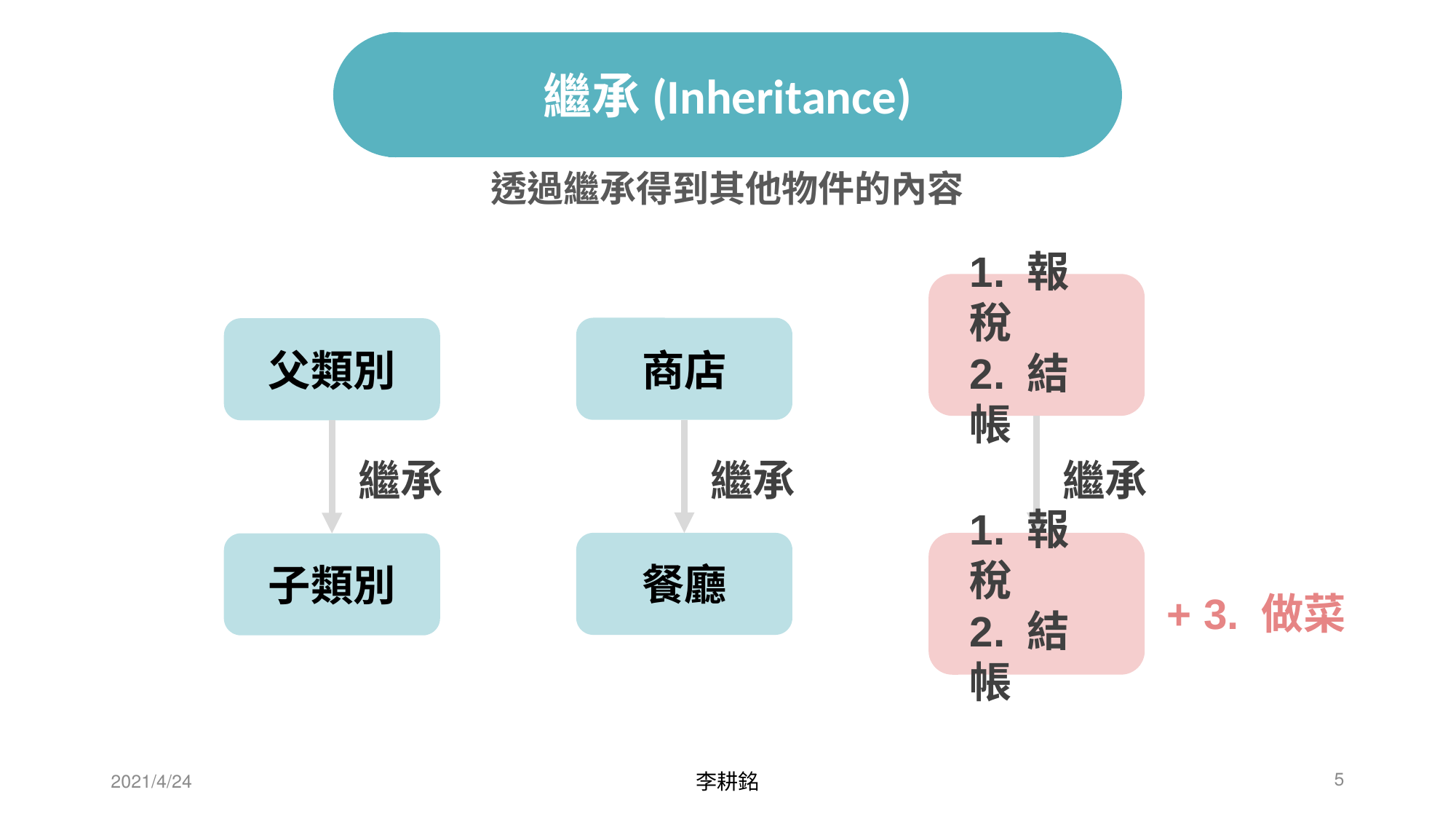

# 繼承(Inheritance)
透過繼承得到其他物件的內容

1. 報稅
2. 結帳

商店
父類別
繼承
繼承
繼承

餐廳
子類別
1. 報稅
2. 結帳
+ 3. 做菜
2021/4/24
李耕銘
5